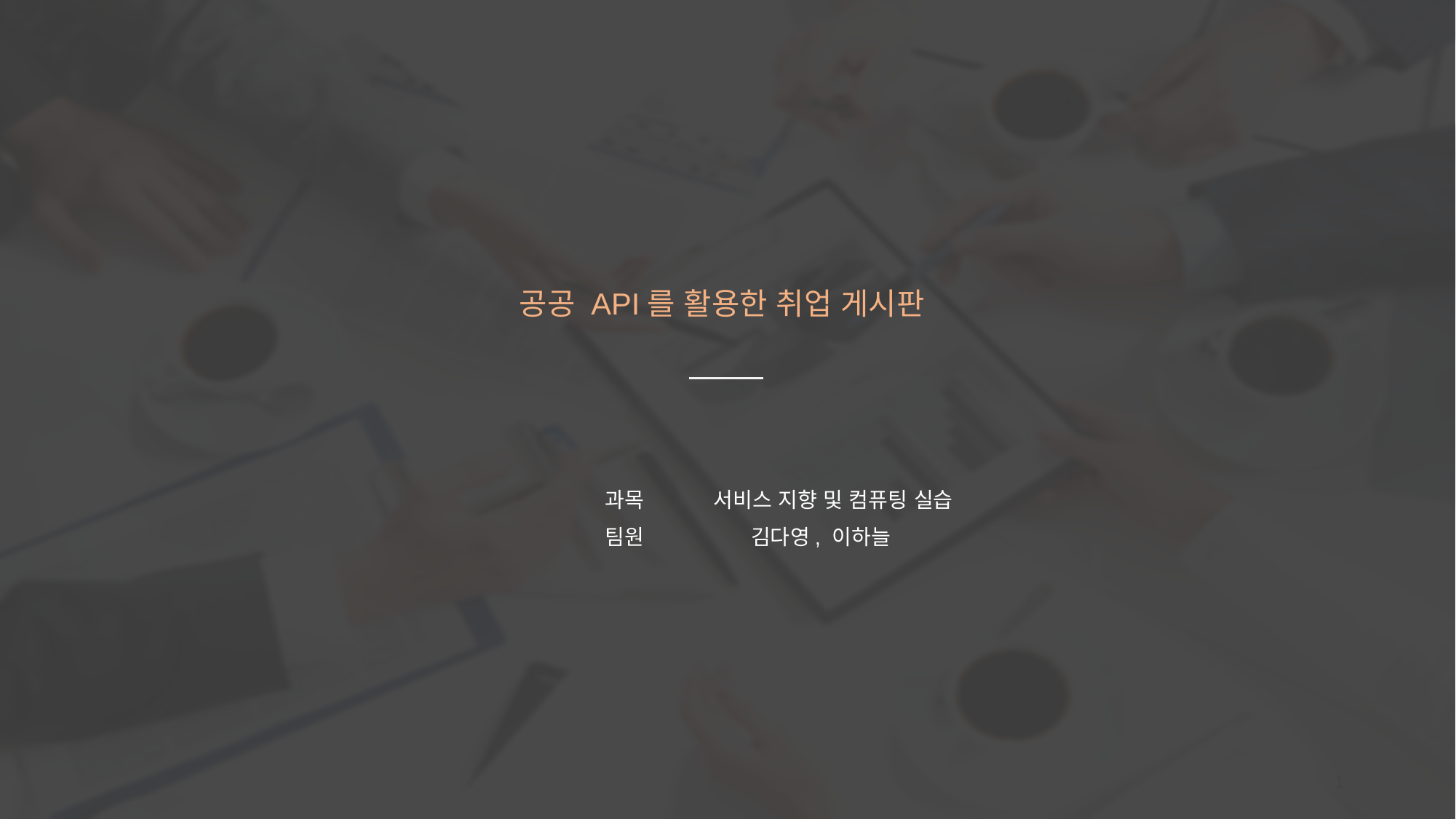

공공 API를 활용한 취업 게시판
과목
서비스 지향 및 컴퓨팅 실습
김다영, 이하늘
팀원
1